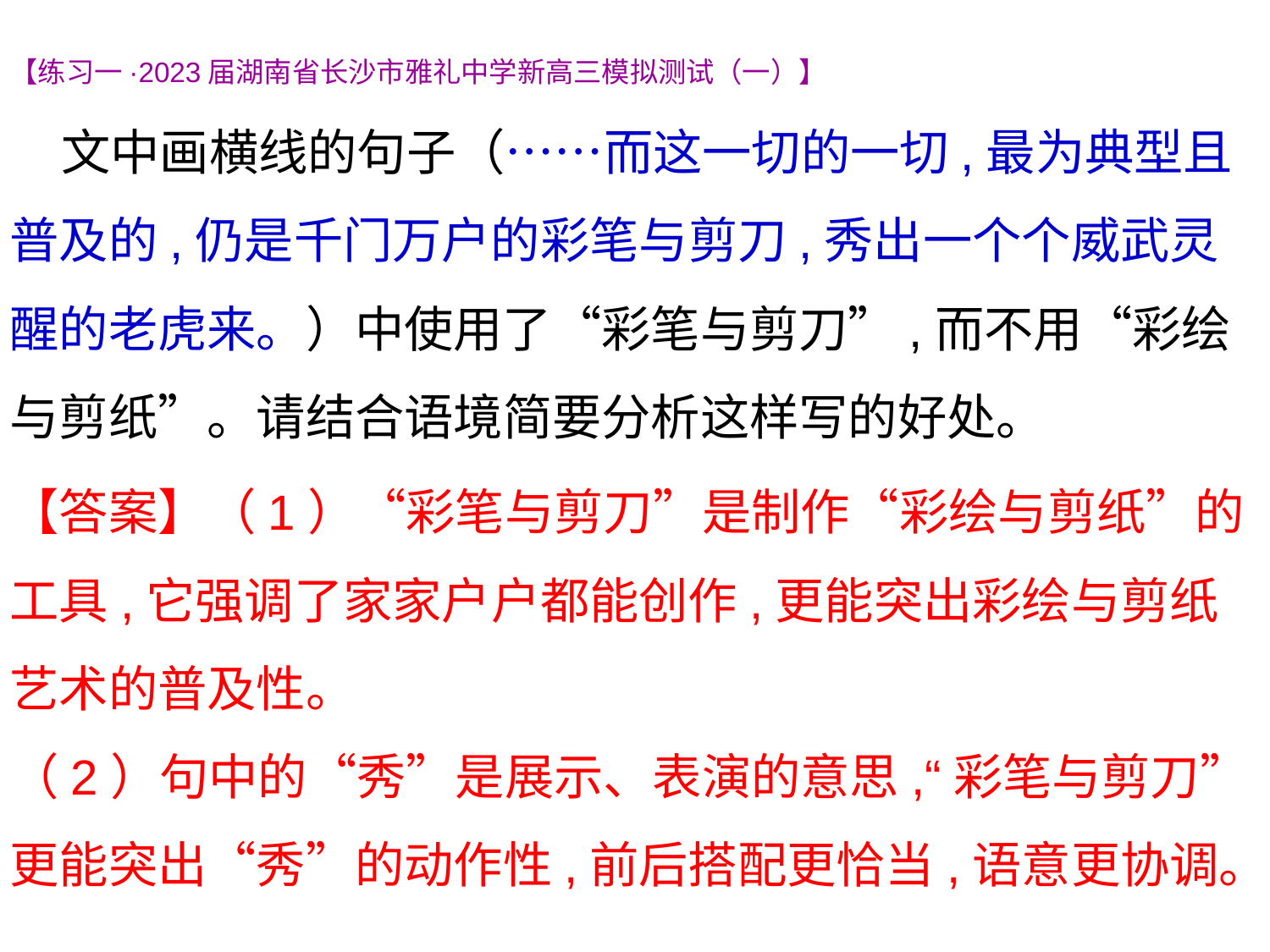

【练习一·2023届湖南省长沙市雅礼中学新高三模拟测试（一）】
    文中画横线的句子（……而这一切的一切,最为典型且普及的,仍是千门万户的彩笔与剪刀,秀出一个个威武灵醒的老虎来。）中使用了“彩笔与剪刀”,而不用“彩绘与剪纸”。请结合语境简要分析这样写的好处。
【答案】（1）“彩笔与剪刀”是制作“彩绘与剪纸”的工具,它强调了家家户户都能创作,更能突出彩绘与剪纸艺术的普及性。
（2）句中的“秀”是展示、表演的意思,“彩笔与剪刀”更能突出“秀”的动作性,前后搭配更恰当,语意更协调。